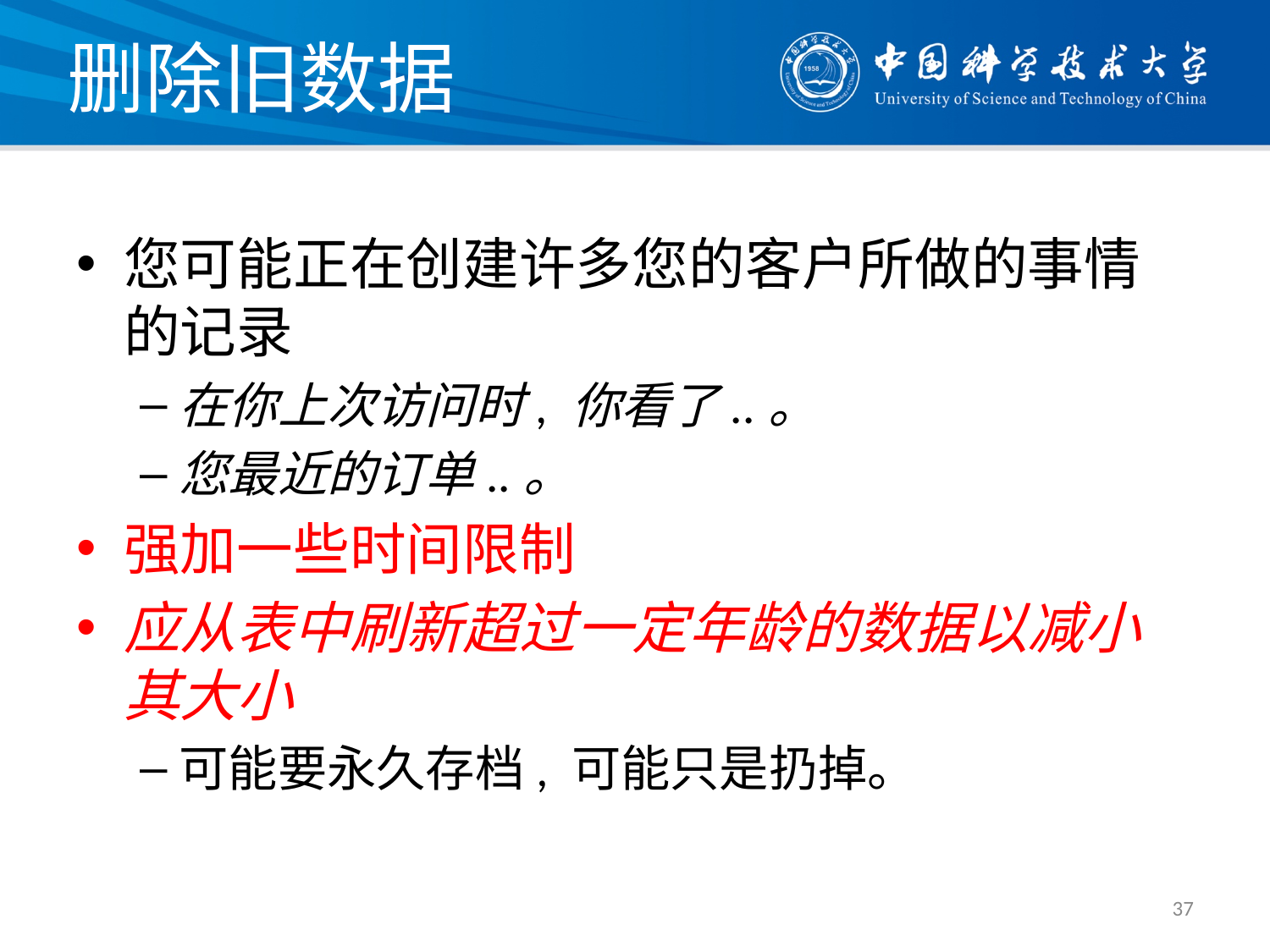

# 删除旧数据
您可能正在创建许多您的客户所做的事情的记录
在你上次访问时, 你看了..。
您最近的订单..。
强加一些时间限制
应从表中刷新超过一定年龄的数据以减小其大小
可能要永久存档, 可能只是扔掉。
37